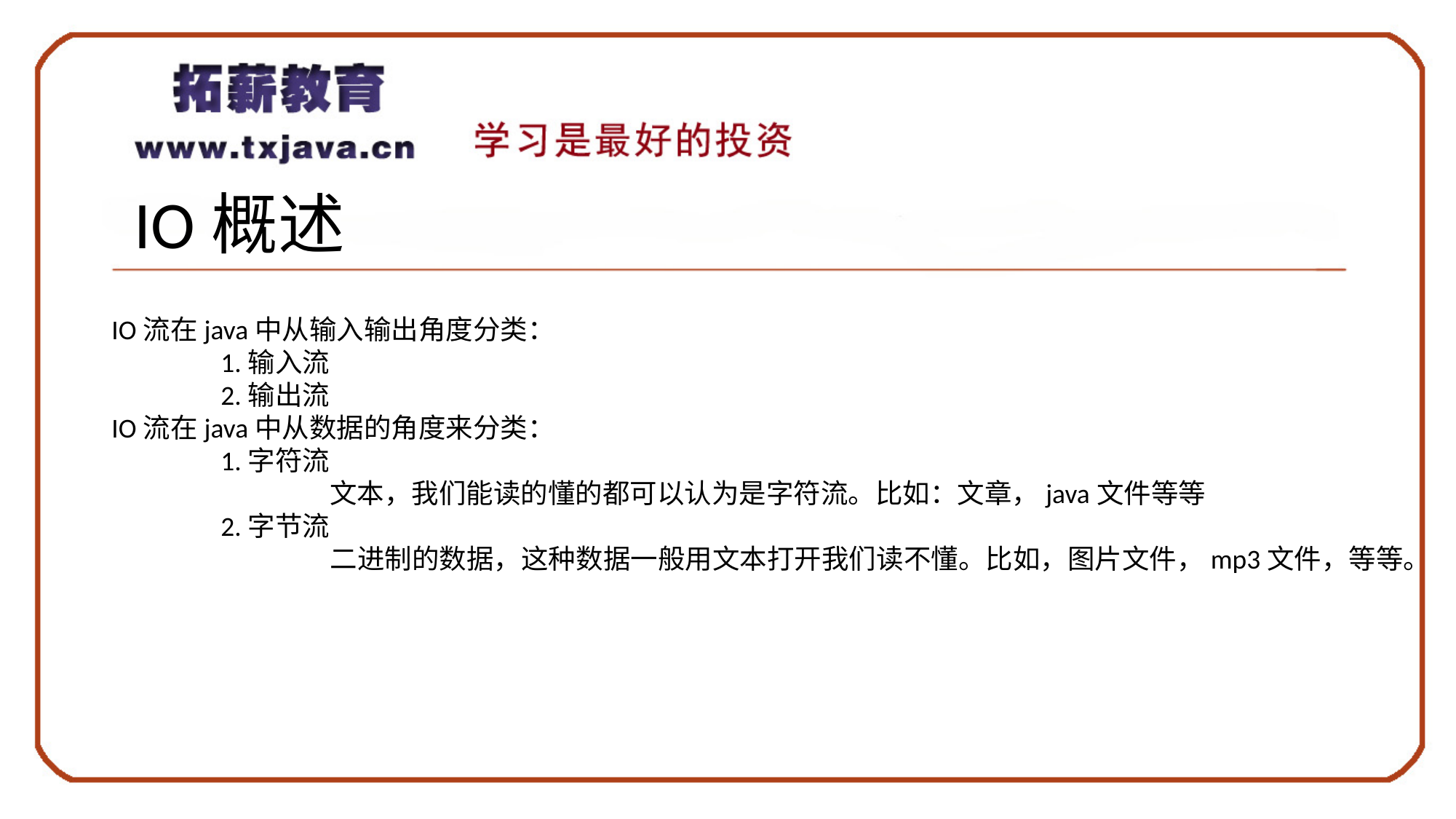

# IO概述
IO流在java中从输入输出角度分类：
	1.输入流
	2.输出流
IO流在java中从数据的角度来分类：
	1.字符流
		文本，我们能读的懂的都可以认为是字符流。比如：文章，java文件等等
	2.字节流
		二进制的数据，这种数据一般用文本打开我们读不懂。比如，图片文件，mp3文件，等等。